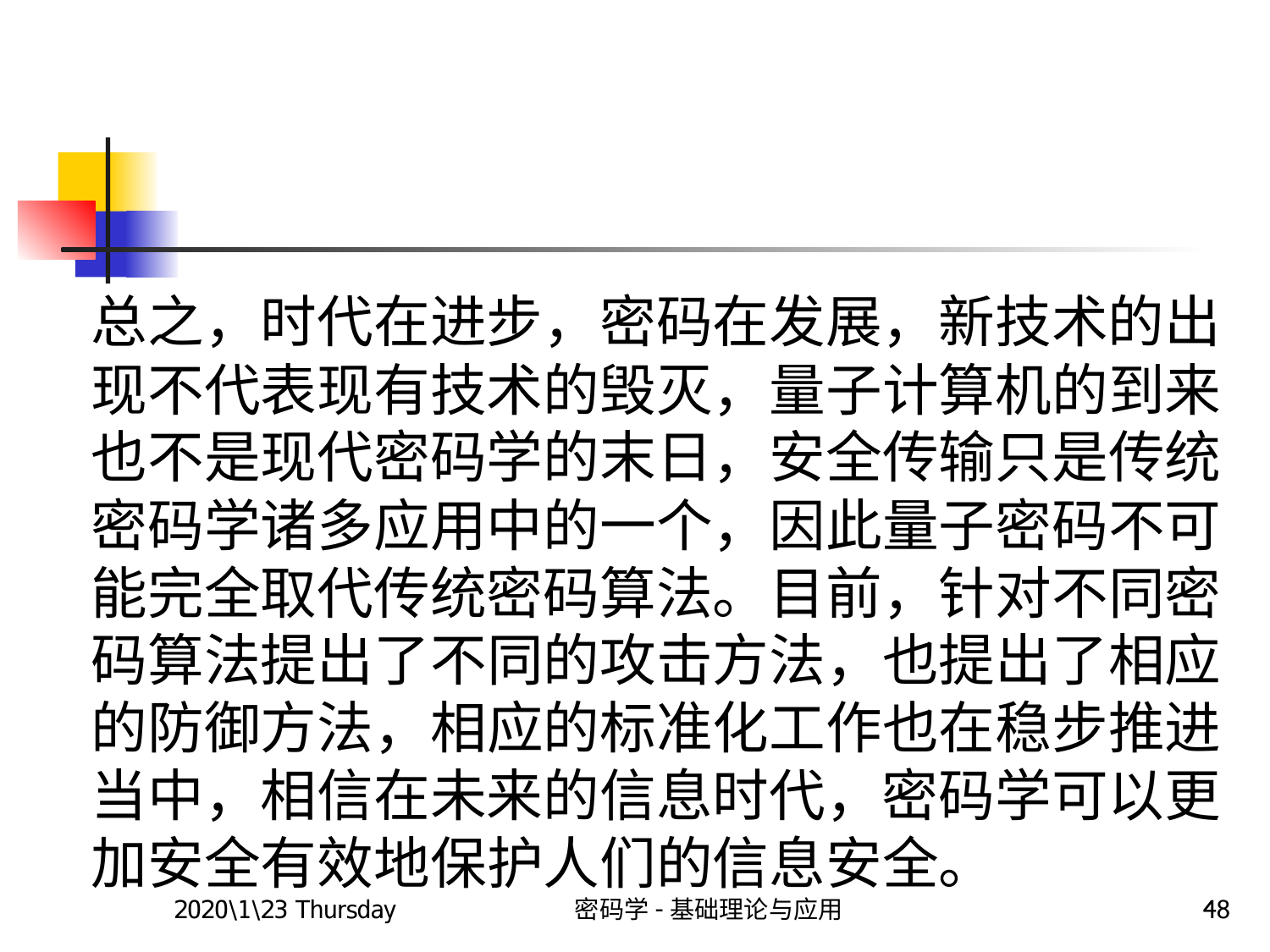

#
总之，时代在进步，密码在发展，新技术的出现不代表现有技术的毁灭，量子计算机的到来也不是现代密码学的末日，安全传输只是传统密码学诸多应用中的一个，因此量子密码不可能完全取代传统密码算法。目前，针对不同密码算法提出了不同的攻击方法，也提出了相应的防御方法，相应的标准化工作也在稳步推进当中，相信在未来的信息时代，密码学可以更加安全有效地保护人们的信息安全。

2020\1\23 Thursday
密码学-基础理论与应用
48